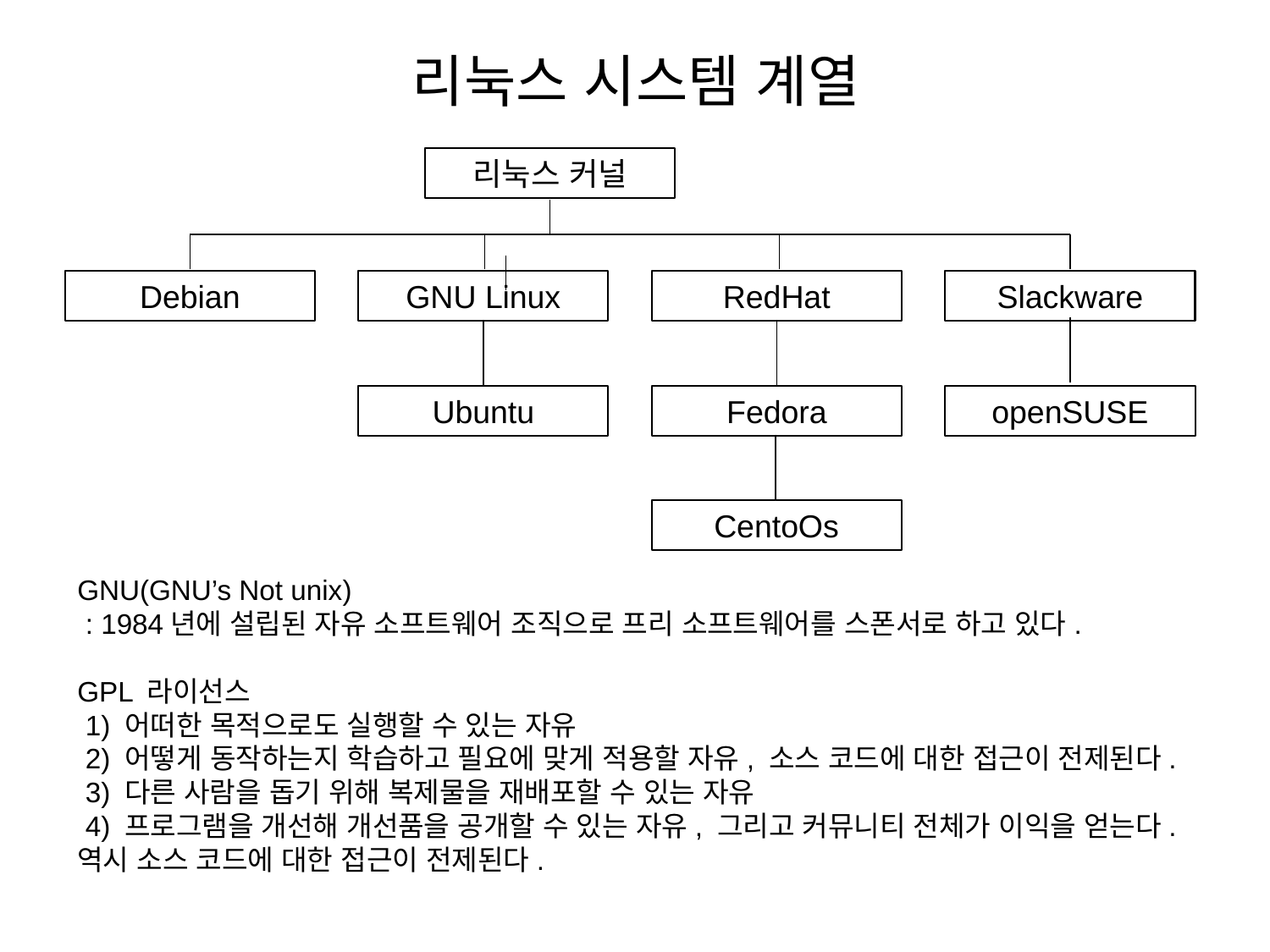

# 리눅스 시스템 계열
리눅스 커널
Debian
GNU Linux
RedHat
Slackware
Ubuntu
Fedora
openSUSE
CentoOs
GNU(GNU’s Not unix)
 : 1984년에 설립된 자유 소프트웨어 조직으로 프리 소프트웨어를 스폰서로 하고 있다.

GPL 라이선스
 1) 어떠한 목적으로도 실행할 수 있는 자유
 2) 어떻게 동작하는지 학습하고 필요에 맞게 적용할 자유, 소스 코드에 대한 접근이 전제된다.
 3) 다른 사람을 돕기 위해 복제물을 재배포할 수 있는 자유
 4) 프로그램을 개선해 개선품을 공개할 수 있는 자유, 그리고 커뮤니티 전체가 이익을 얻는다. 역시 소스 코드에 대한 접근이 전제된다.